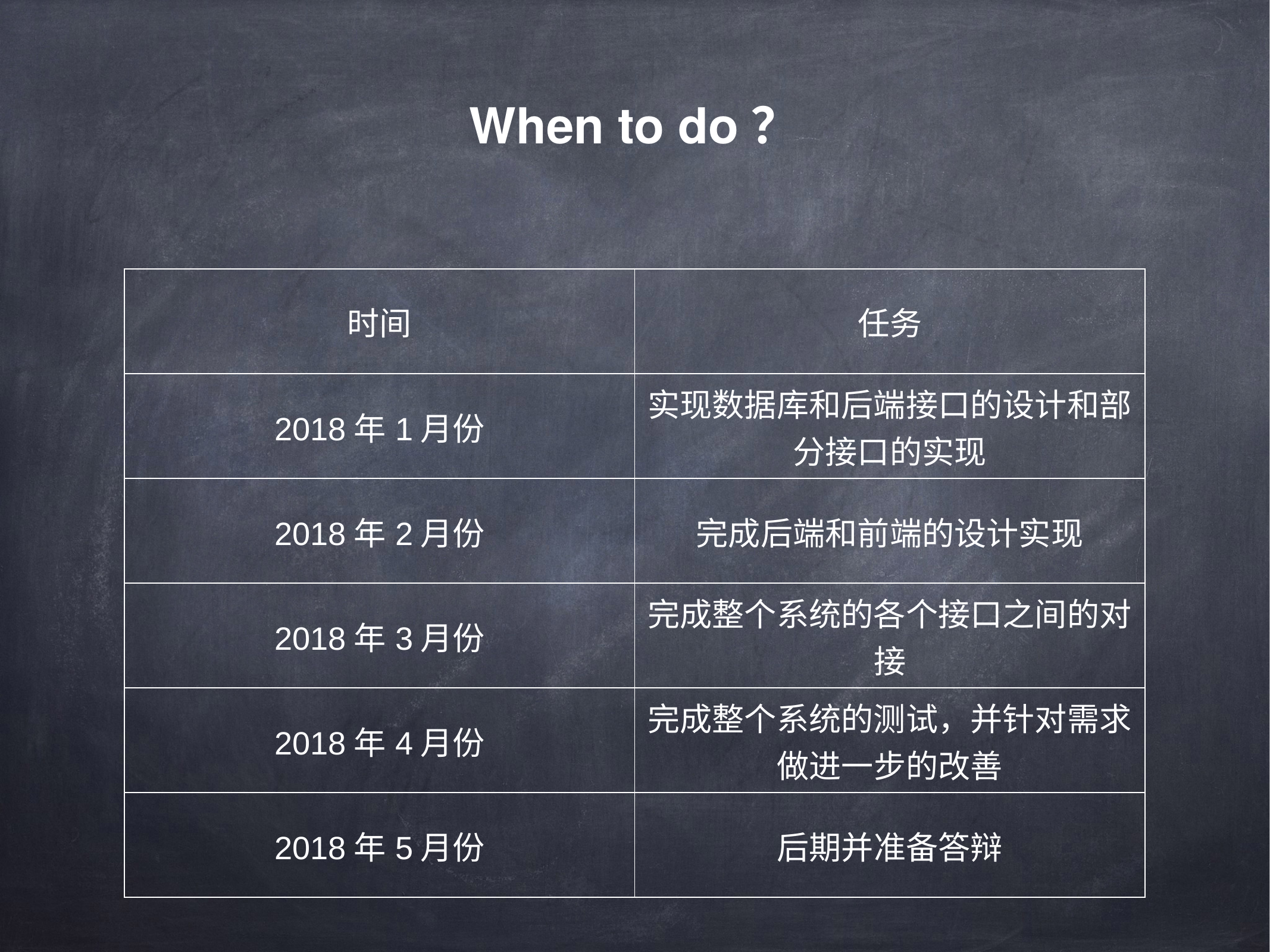

When to do？
| 时间 | 任务 |
| --- | --- |
| 2018年1月份 | 实现数据库和后端接口的设计和部分接口的实现 |
| 2018年2月份 | 完成后端和前端的设计实现 |
| 2018年3月份 | 完成整个系统的各个接口之间的对接 |
| 2018年4月份 | 完成整个系统的测试，并针对需求做进一步的改善 |
| 2018年5月份 | 后期并准备答辩 |